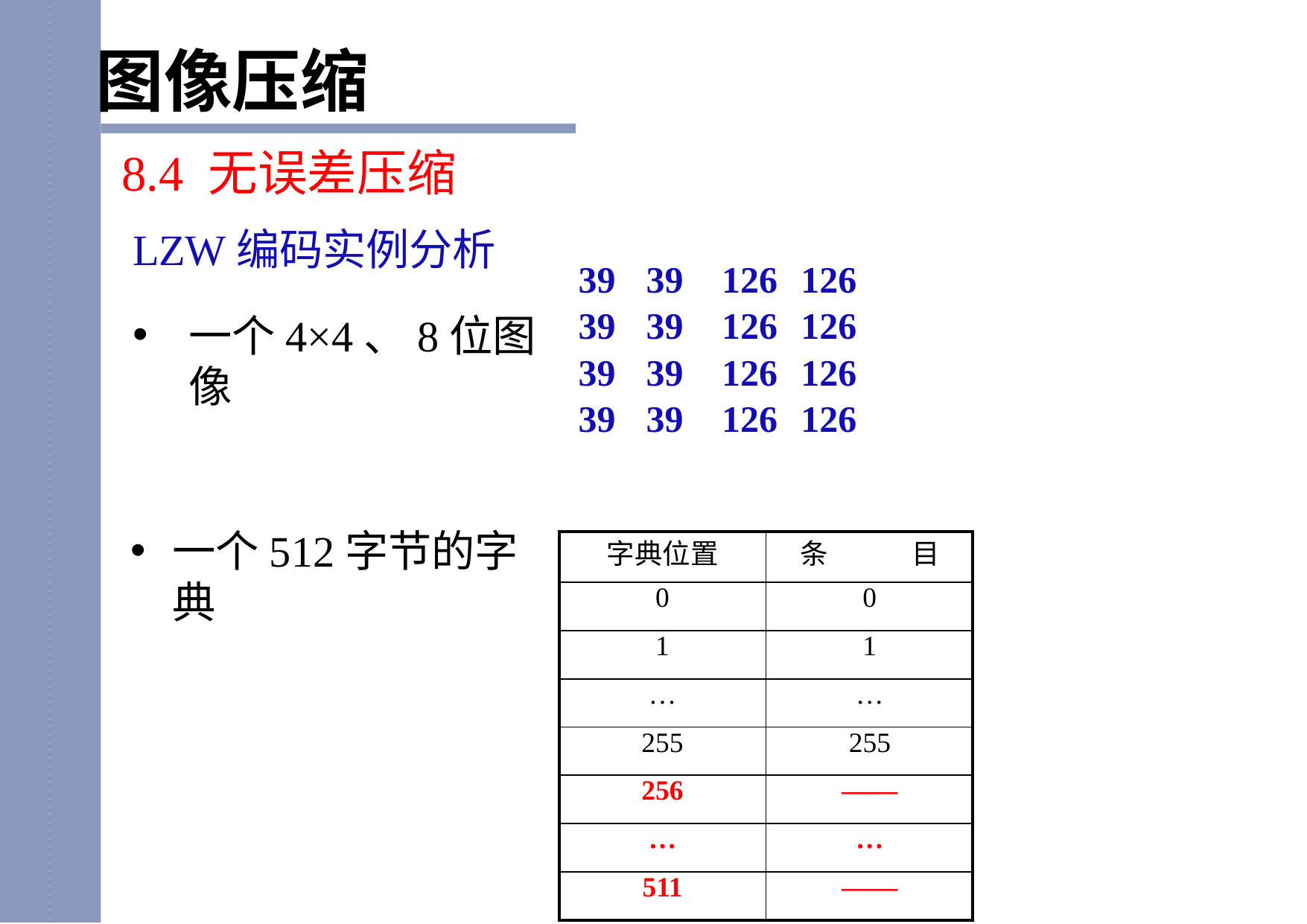

图像压缩

8.4 无误差压缩
LZW编码实例分析
| 39 | 39 | 126 | 126 |
| --- | --- | --- | --- |
| 39 | 39 | 126 | 126 |
| 39 | 39 | 126 | 126 |
| 39 | 39 | 126 | 126 |
一个4×4、8位图像
一个512字节的字典
| 字典位置 | 条 目 |
| --- | --- |
| 0 | 0 |
| 1 | 1 |
| … | … |
| 255 | 255 |
| 256 | —— |
| … | … |
| 511 | —— |